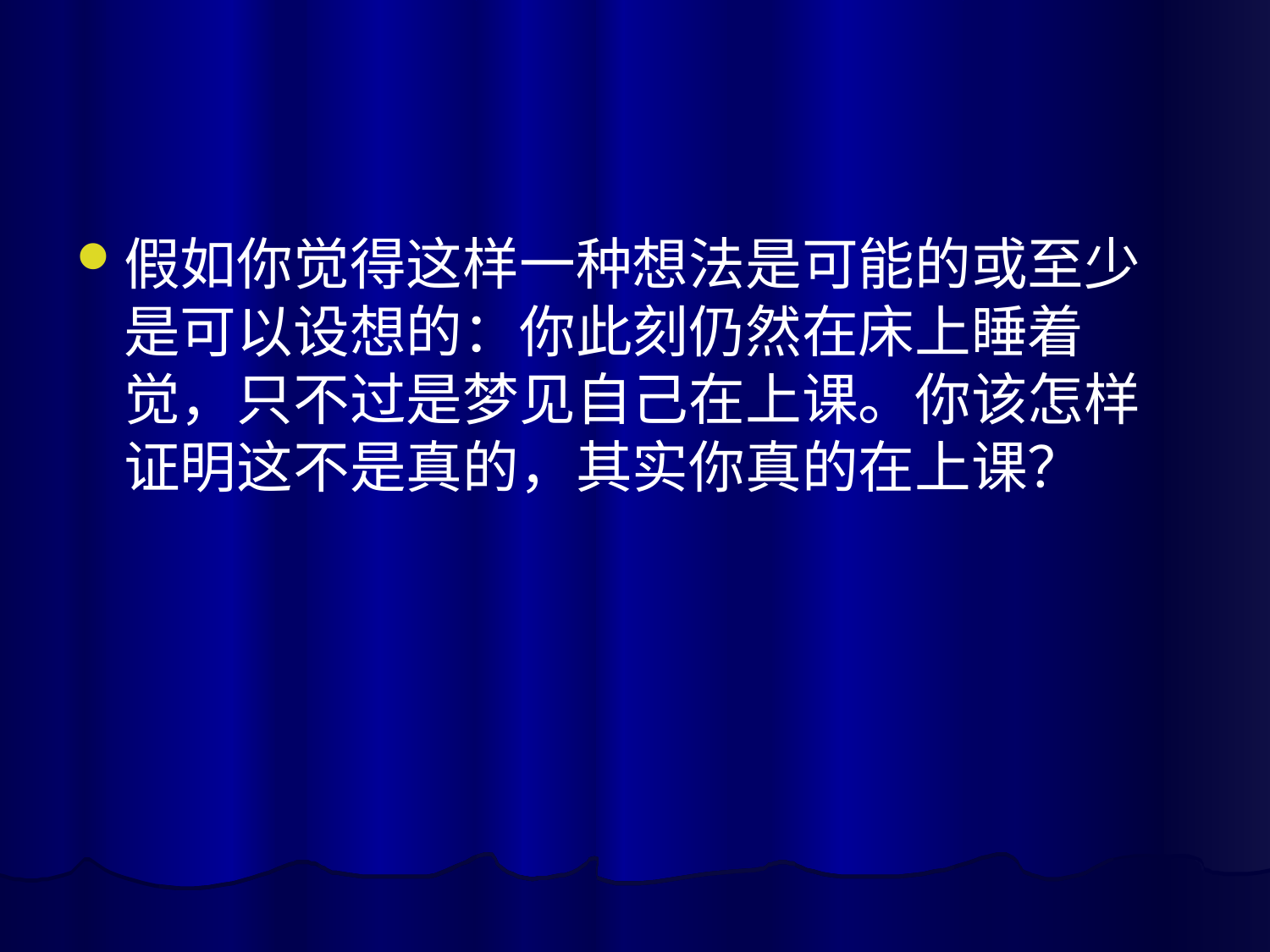

#
假如你觉得这样一种想法是可能的或至少是可以设想的：你此刻仍然在床上睡着觉，只不过是梦见自己在上课。你该怎样证明这不是真的，其实你真的在上课？